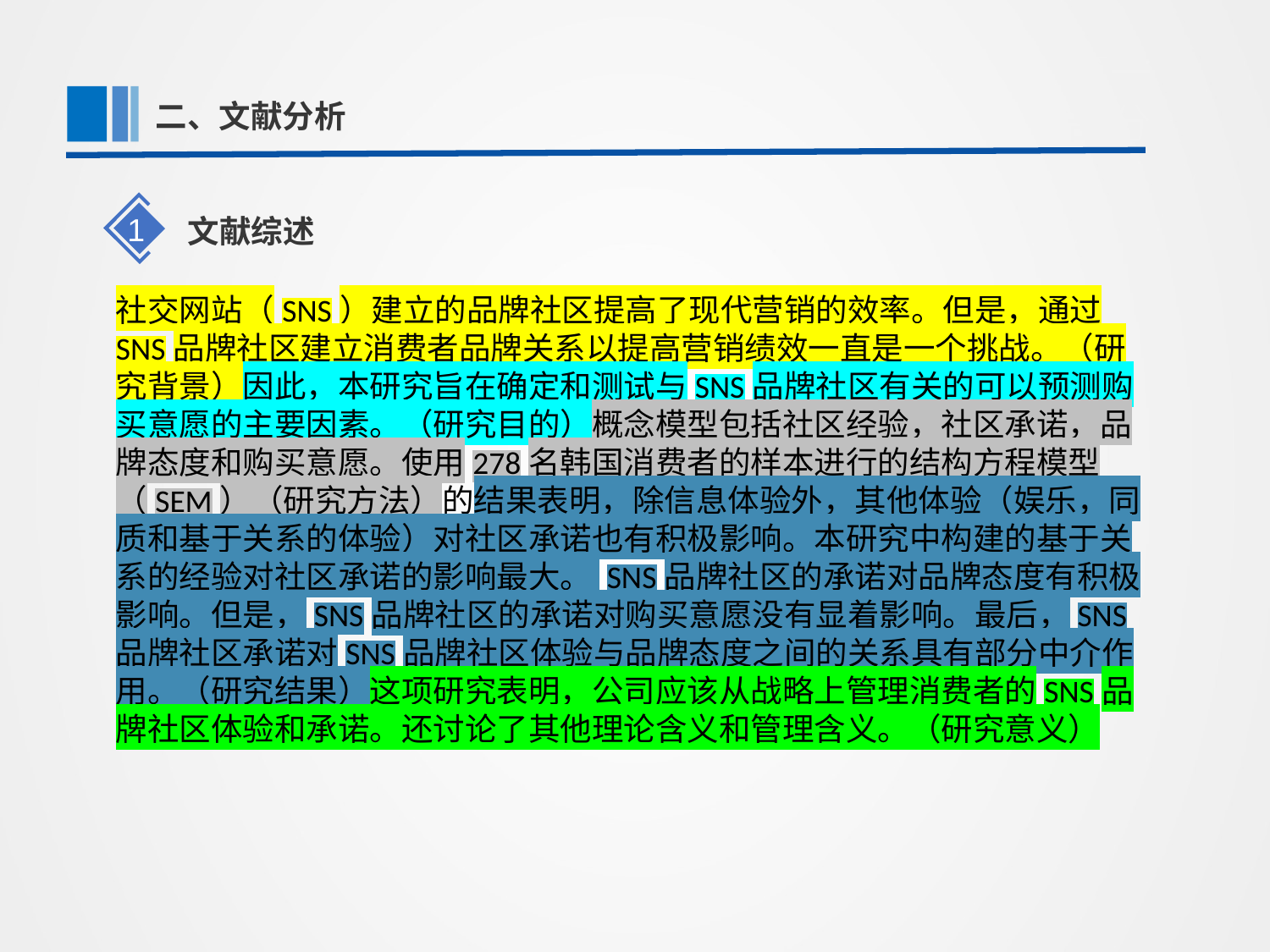

第一部分

二、文献分析

1
文献综述
社交网站（SNS）建立的品牌社区提高了现代营销的效率。但是，通过SNS品牌社区建立消费者品牌关系以提高营销绩效一直是一个挑战。（研究背景）因此，本研究旨在确定和测试与SNS品牌社区有关的可以预测购买意愿的主要因素。（研究目的）概念模型包括社区经验，社区承诺，品牌态度和购买意愿。使用278名韩国消费者的样本进行的结构方程模型（SEM）（研究方法）的结果表明，除信息体验外，其他体验（娱乐，同质和基于关系的体验）对社区承诺也有积极影响。本研究中构建的基于关系的经验对社区承诺的影响最大。 SNS品牌社区的承诺对品牌态度有积极影响。但是，SNS品牌社区的承诺对购买意愿没有显着影响。最后，SNS品牌社区承诺对SNS品牌社区体验与品牌态度之间的关系具有部分中介作用。（研究结果）这项研究表明，公司应该从战略上管理消费者的SNS品牌社区体验和承诺。还讨论了其他理论含义和管理含义。（研究意义）